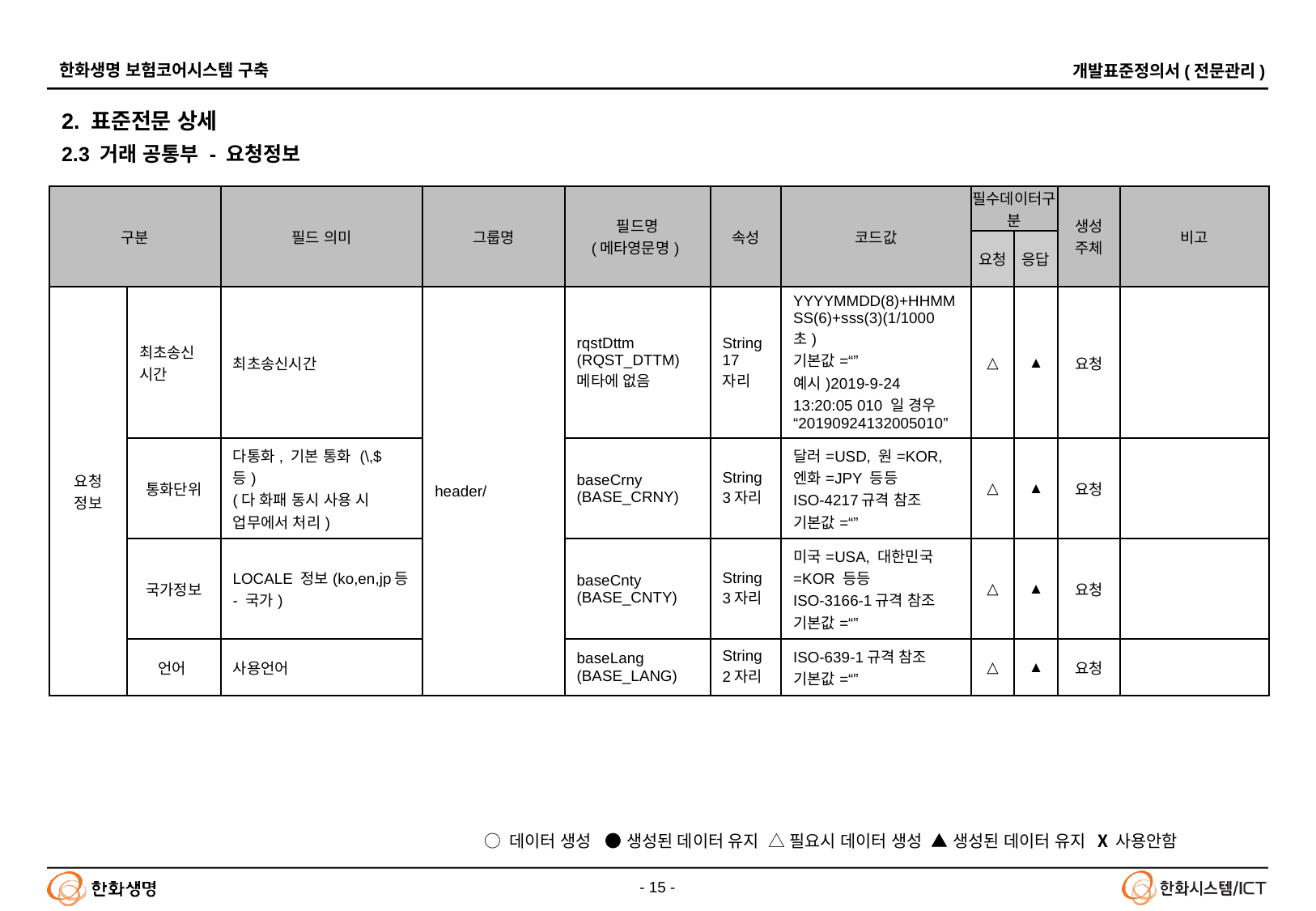

# 2. 표준전문 상세 2.3 거래 공통부 - 요청정보
| 구분 |  | 필드 의미 | 그룹명 | 필드명 (메타영문명) | 속성 | 코드값 | 필수데이터구분 |  | 생성 주체 | 비고 |
| --- | --- | --- | --- | --- | --- | --- | --- | --- | --- | --- |
|  |  |  |  |  |  |  | 요청 | 응답 |  |  |
| 요청 정보 | 최초송신시간 | 최초송신시간 | header/ | rqstDttm (RQST\_DTTM) 메타에 없음 | String 17자리 | YYYYMMDD(8)+HHMMSS(6)+sss(3)(1/1000초) 기본값=“” 예시)2019-9-24 13:20:05 010 일 경우 “20190924132005010” | △ | ▲ | 요청 |  |
|  | 통화단위 | 다통화, 기본 통화 (\,$ 등) (다 화패 동시 사용 시 업무에서 처리) |  | baseCrny (BASE\_CRNY) | String 3자리 | 달러=USD, 원=KOR, 엔화=JPY 등등 ISO-4217규격 참조 기본값=“” | △ | ▲ | 요청 |  |
|  | 국가정보 | LOCALE 정보(ko,en,jp등 - 국가) |  | baseCnty (BASE\_CNTY) | String 3자리 | 미국=USA, 대한민국=KOR 등등 ISO-3166-1규격 참조 기본값=“” | △ | ▲ | 요청 |  |
|  | 언어 | 사용언어 |  | baseLang (BASE\_LANG) | String 2자리 | ISO-639-1규격 참조 기본값=“” | △ | ▲ | 요청 |  |
○ 데이터 생성   ● 생성된 데이터 유지  △ 필요시 데이터 생성  ▲ 생성된 데이터 유지  Ⅹ 사용안함